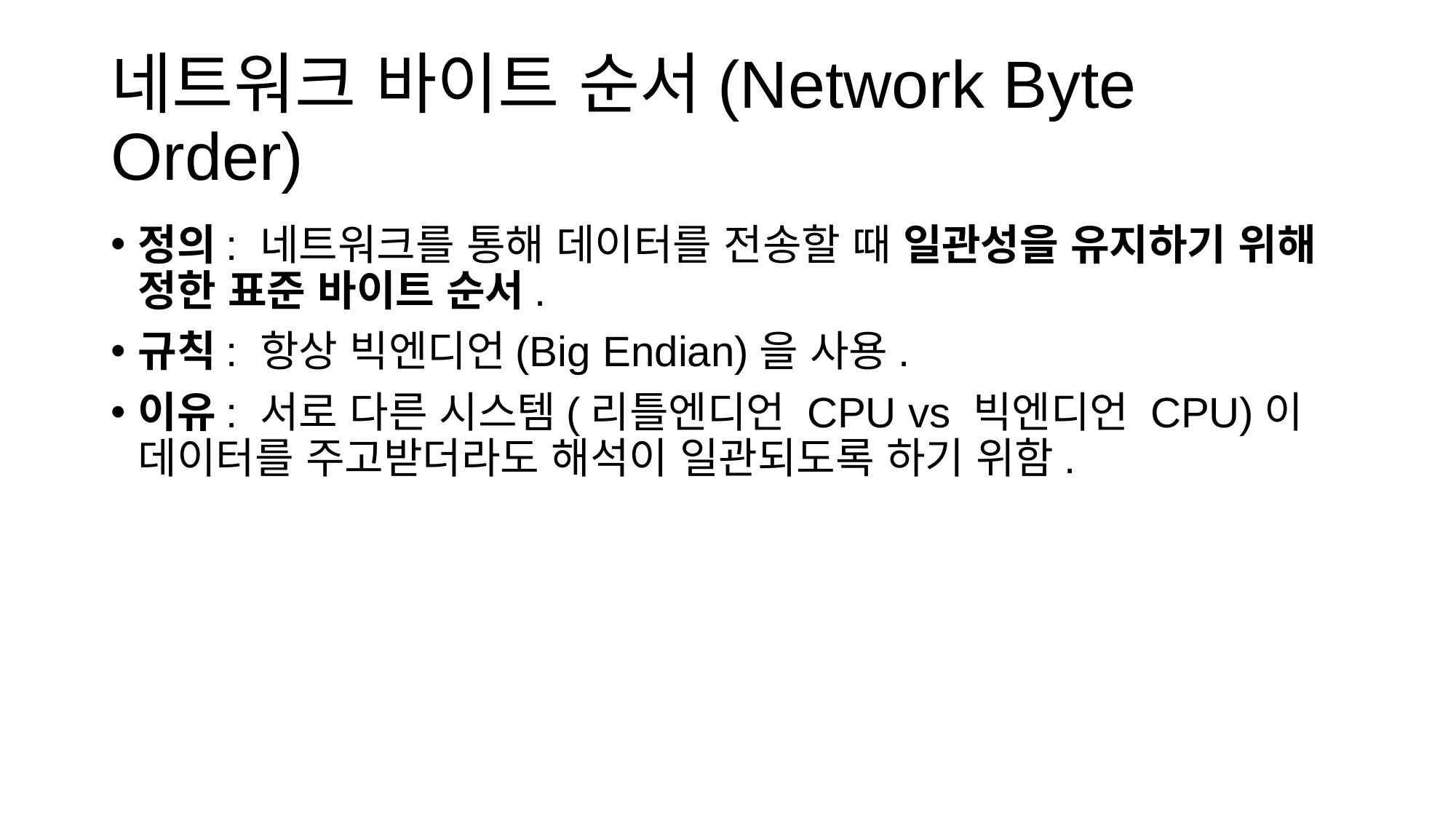

# 네트워크 바이트 순서(Network Byte Order)
정의: 네트워크를 통해 데이터를 전송할 때 일관성을 유지하기 위해 정한 표준 바이트 순서.
규칙: 항상 빅엔디언(Big Endian)을 사용.
이유: 서로 다른 시스템(리틀엔디언 CPU vs 빅엔디언 CPU)이 데이터를 주고받더라도 해석이 일관되도록 하기 위함.